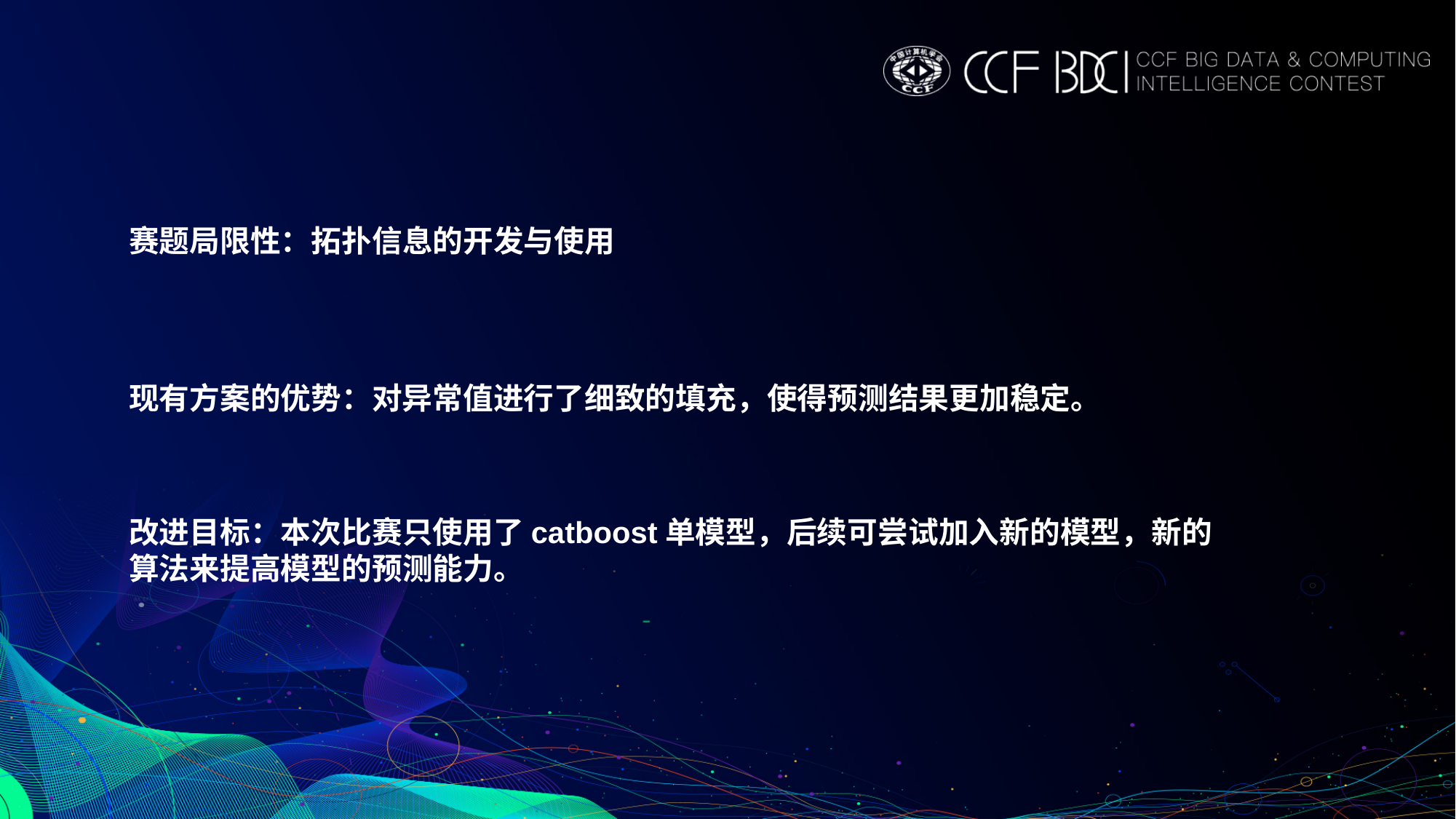

赛题局限性：拓扑信息的开发与使用
现有方案的优势：对异常值进行了细致的填充，使得预测结果更加稳定。
改进目标：本次比赛只使用了catboost单模型，后续可尝试加入新的模型，新的算法来提高模型的预测能力。